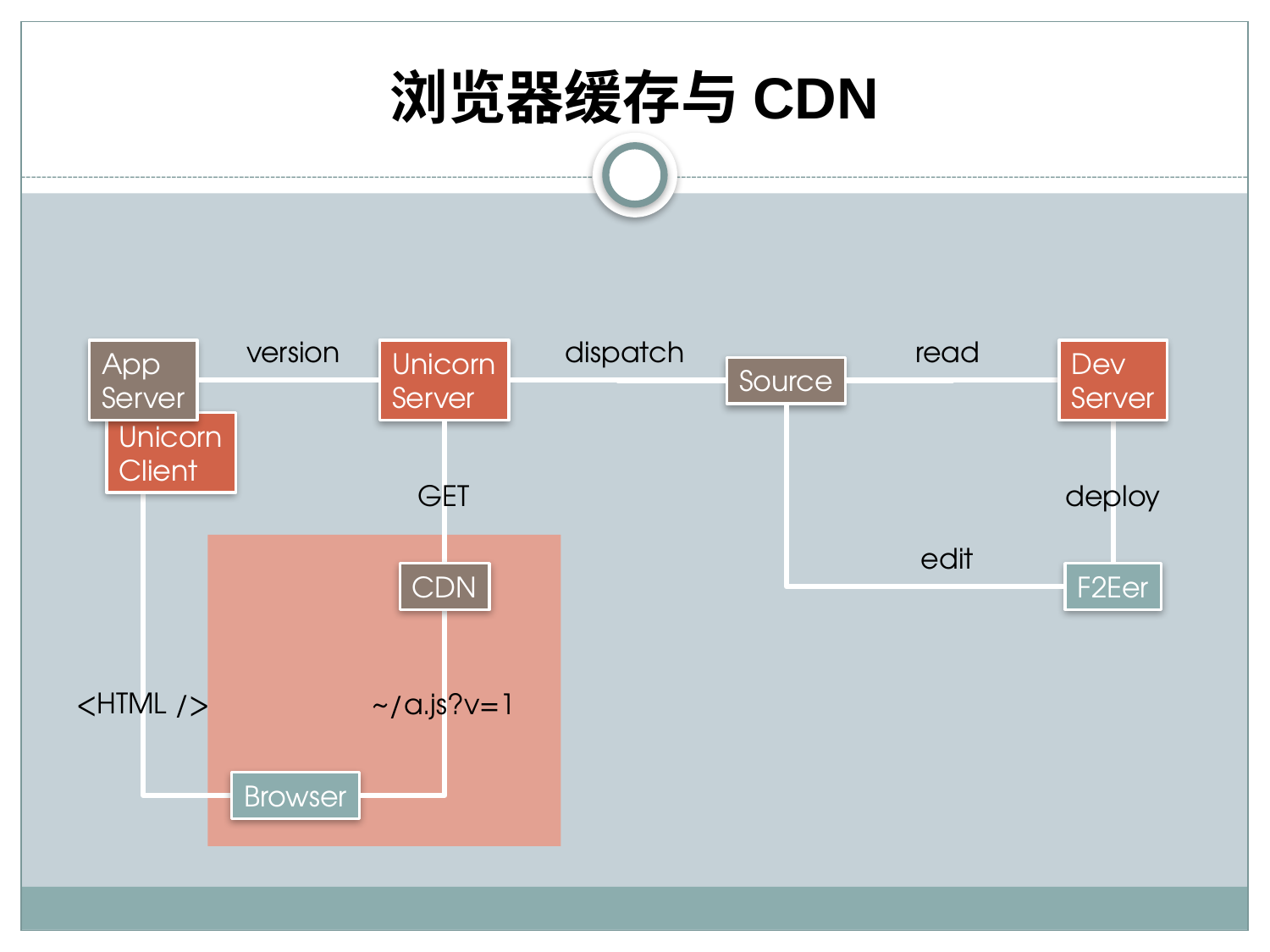

# 浏览器缓存与CDN
version
dispatch
read
Dev
Server
Unicorn
Server
App
Server
Source
Unicorn
Client
GET
deploy

edit
CDN
F2Eer
<HTML />
~/a.js?v=1
Browser